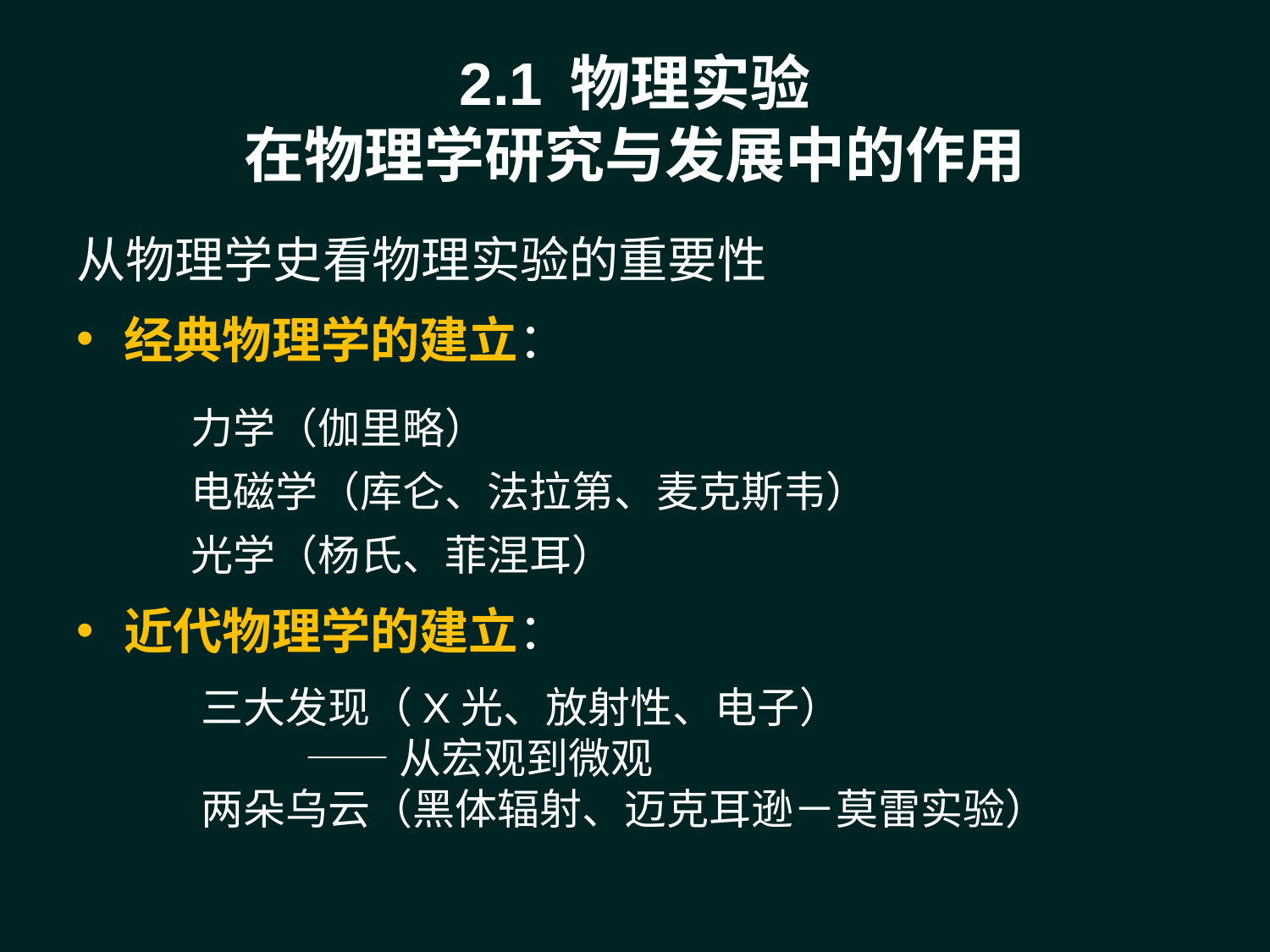

# 2.1 物理实验 在物理学研究与发展中的作用
从物理学史看物理实验的重要性
经典物理学的建立：
           力学（伽里略）
           电磁学（库仑、法拉第、麦克斯韦）
           光学（杨氏、菲涅耳）
近代物理学的建立：
            三大发现（X光、放射性、电子）
                        ——从宏观到微观
            两朵乌云（黑体辐射、迈克耳逊－莫雷实验）